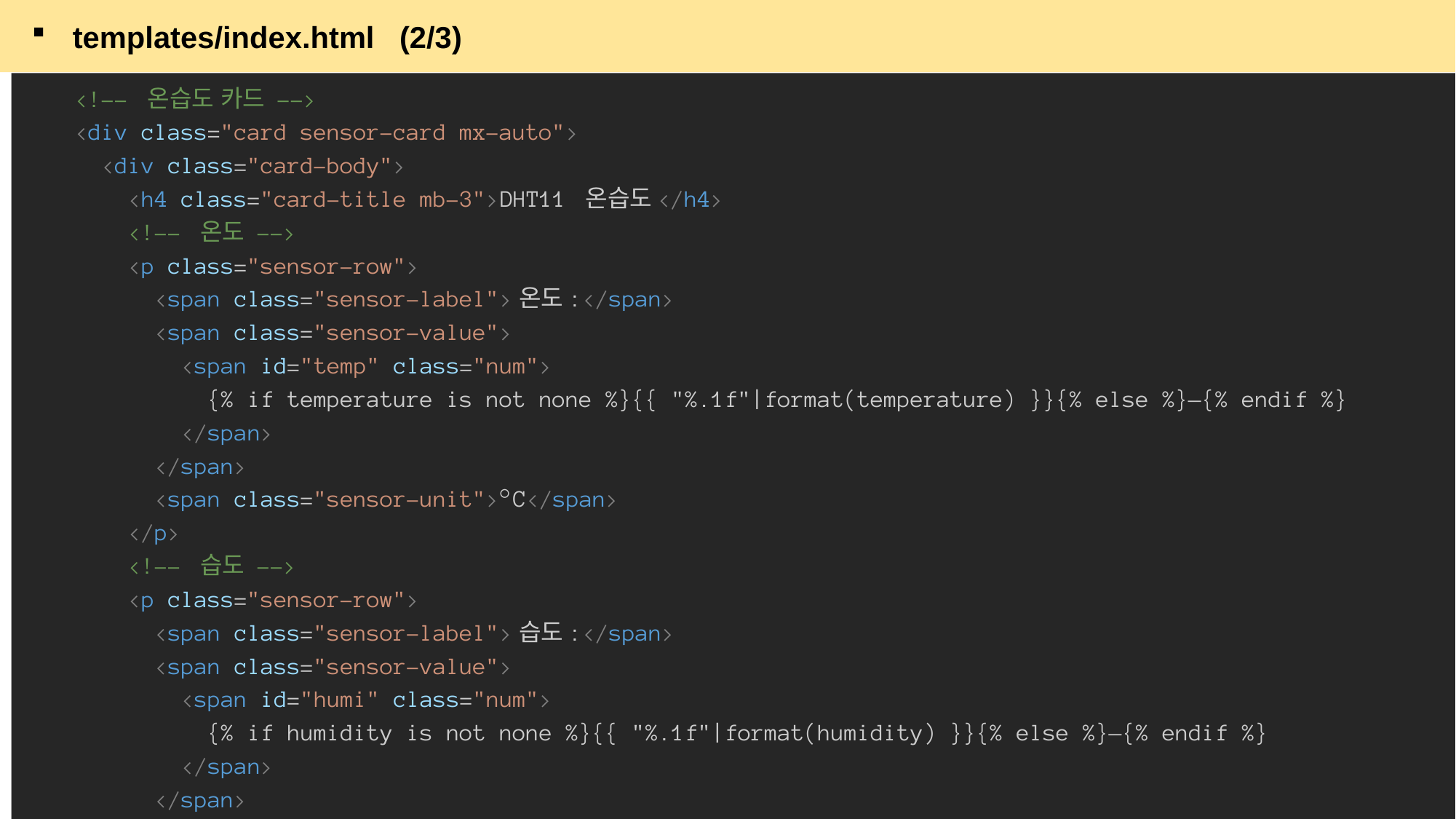

templates/index.html   (2/3)

    <!-- 온습도 카드 -->
    <div class="card sensor-card mx-auto">
      <div class="card-body">
        <h4 class="card-title mb-3">DHT11 온습도</h4>
        <!-- 온도 -->
        <p class="sensor-row">
          <span class="sensor-label">온도:</span>
          <span class="sensor-value">
            <span id="temp" class="num">
              {% if temperature is not none %}{{ "%.1f"|format(temperature) }}{% else %}—{% endif %}
            </span>
          </span>
          <span class="sensor-unit">°C</span>
        </p>
        <!-- 습도 -->
        <p class="sensor-row">
          <span class="sensor-label">습도:</span>
          <span class="sensor-value">
            <span id="humi" class="num">
              {% if humidity is not none %}{{ "%.1f"|format(humidity) }}{% else %}—{% endif %}
            </span>
          </span>
          <span class="sensor-unit">%</span>
        </p>